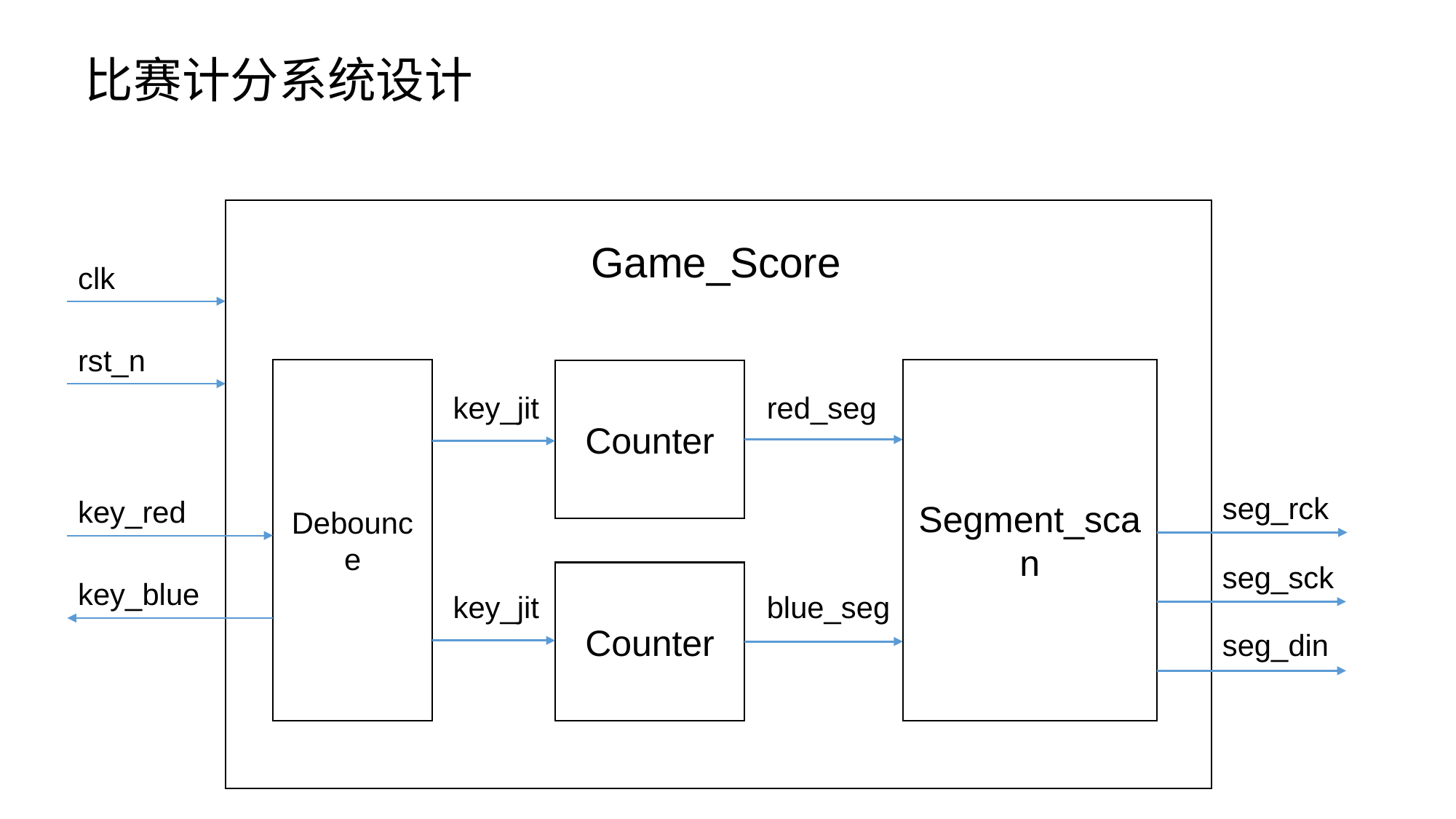

比赛计分系统设计

Game_Score
clk
rst_n
Debounce
Segment_scan
Counter
key_jit
red_seg
seg_rck
key_red
seg_sck
Counter
key_blue
key_jit
blue_seg
seg_din